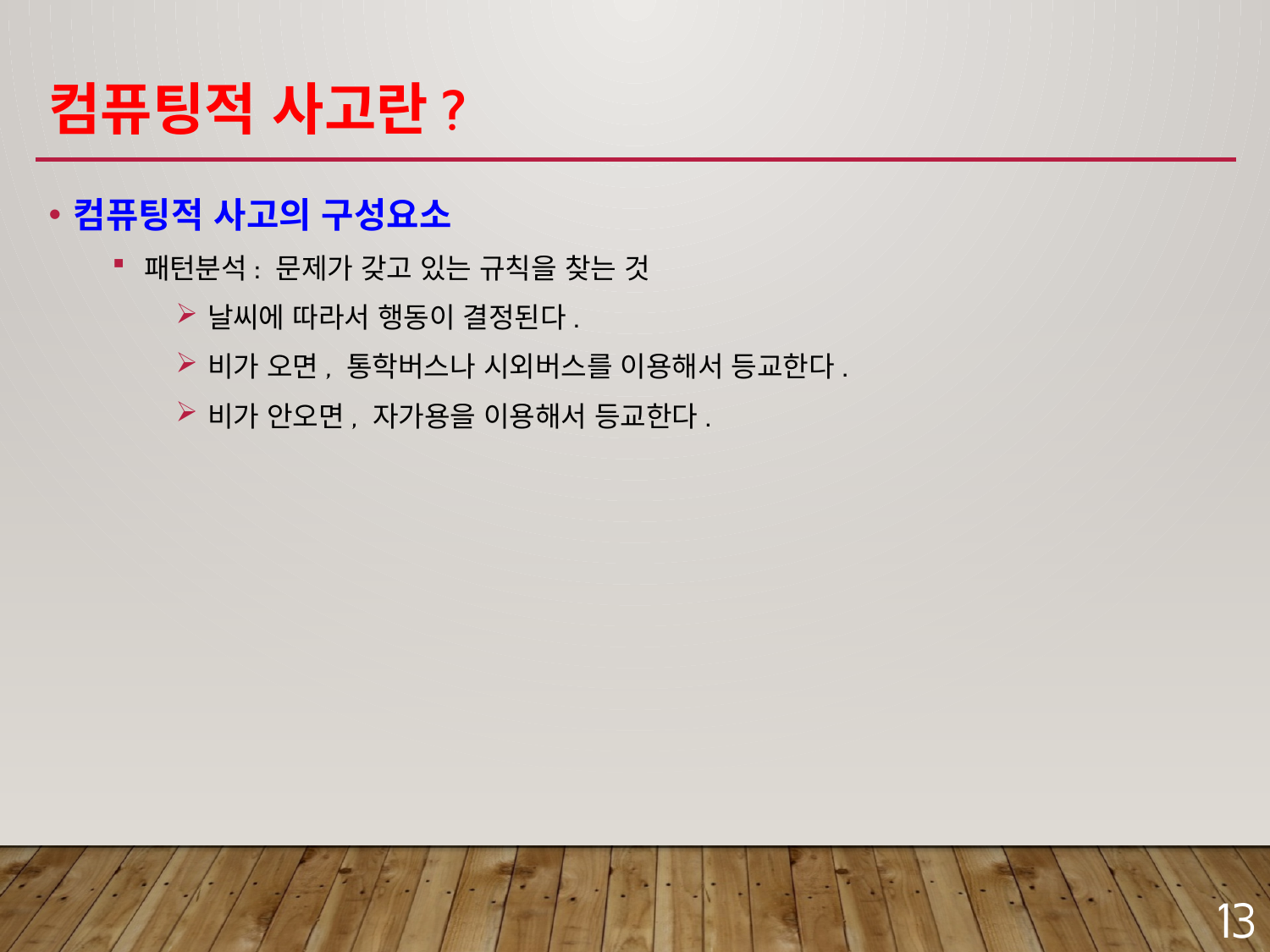

# 컴퓨팅적 사고란?
컴퓨팅적 사고의 구성요소
패턴분석: 문제가 갖고 있는 규칙을 찾는 것
날씨에 따라서 행동이 결정된다.
비가 오면, 통학버스나 시외버스를 이용해서 등교한다.
비가 안오면, 자가용을 이용해서 등교한다.